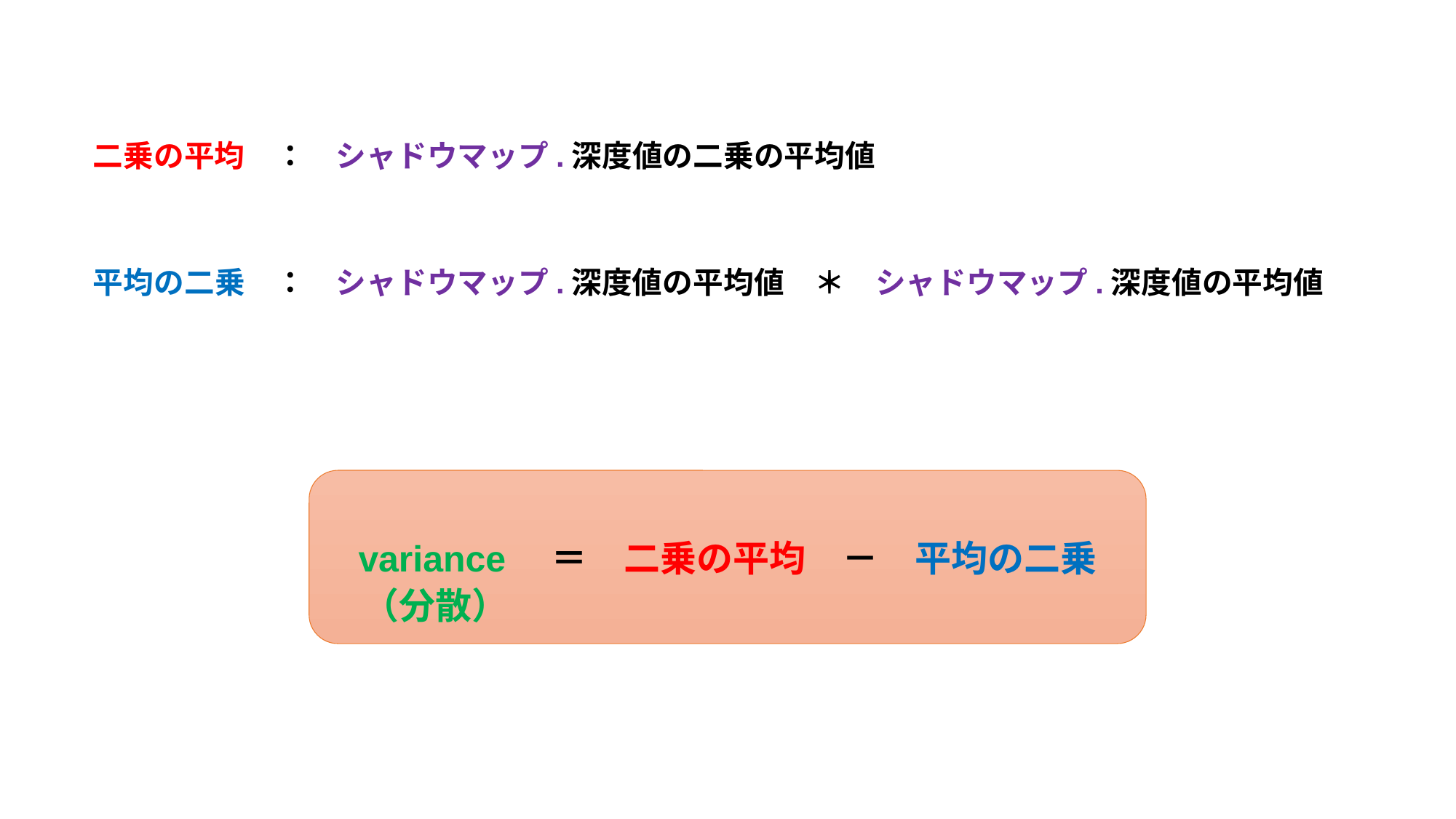

二乗の平均　：　シャドウマップ.深度値の二乗の平均値
平均の二乗　：　シャドウマップ.深度値の平均値　＊　シャドウマップ.深度値の平均値
variance　＝　二乗の平均　－　平均の二乗
（分散）